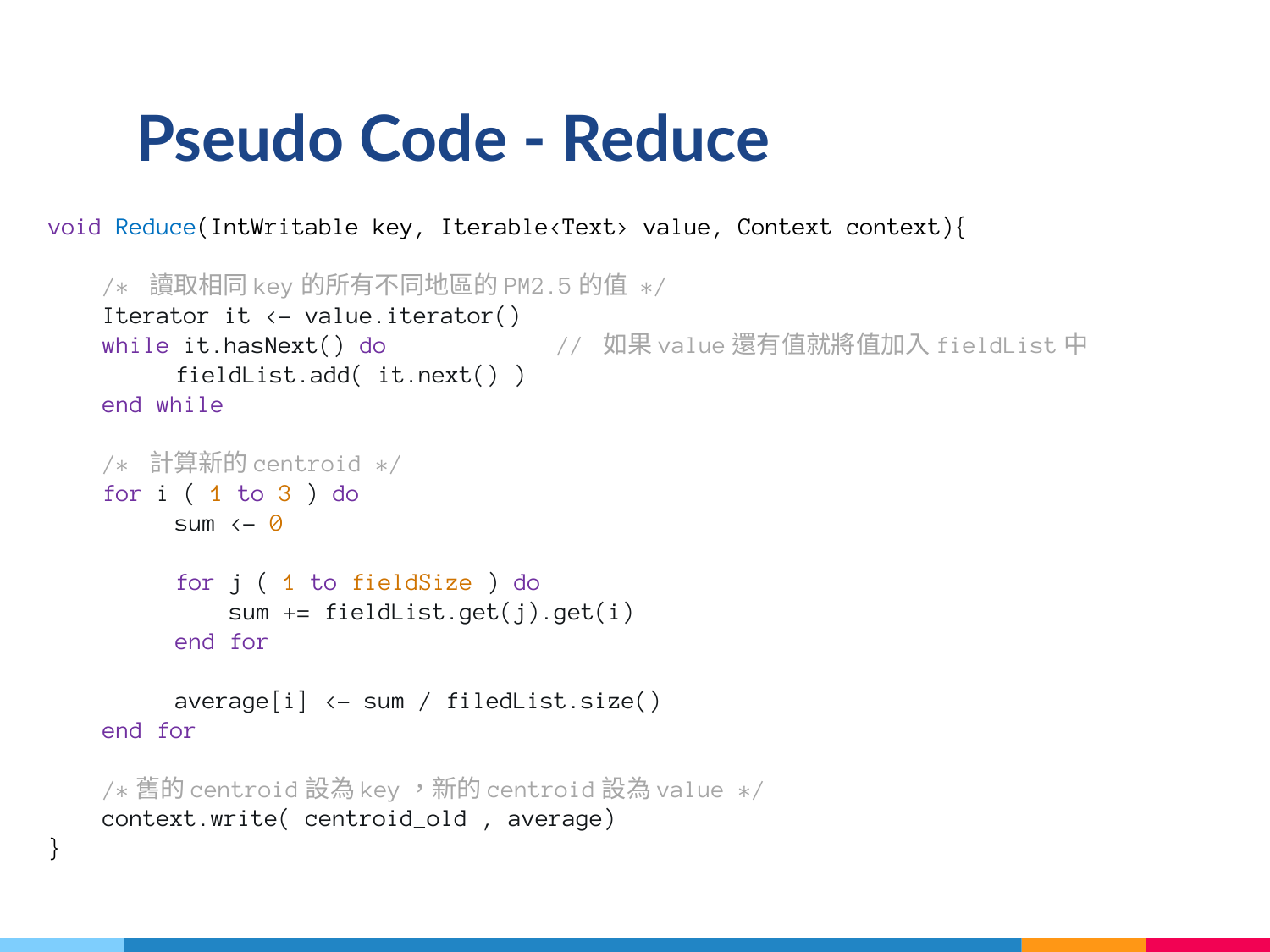

# Pseudo Code - Reduce
void Reduce(IntWritable key, Iterable<Text> value, Context context){

    /* 讀取相同key的所有不同地區的PM2.5的值 */
    Iterator it <- value.iterator()
    while it.hasNext() do		// 如果value還有值就將值加入fieldList中
	fieldList.add( it.next() )
    end while

    /* 計算新的centroid */
    for i ( 1 to 3 ) do
	sum <- 0

	for j ( 1 to fieldSize ) do
	    sum += fieldList.get(j).get(i)
	end for

	average[i] <- sum / filedList.size()
    end for

    /*舊的centroid設為key，新的centroid設為value */
    context.write( centroid_old , average)
}